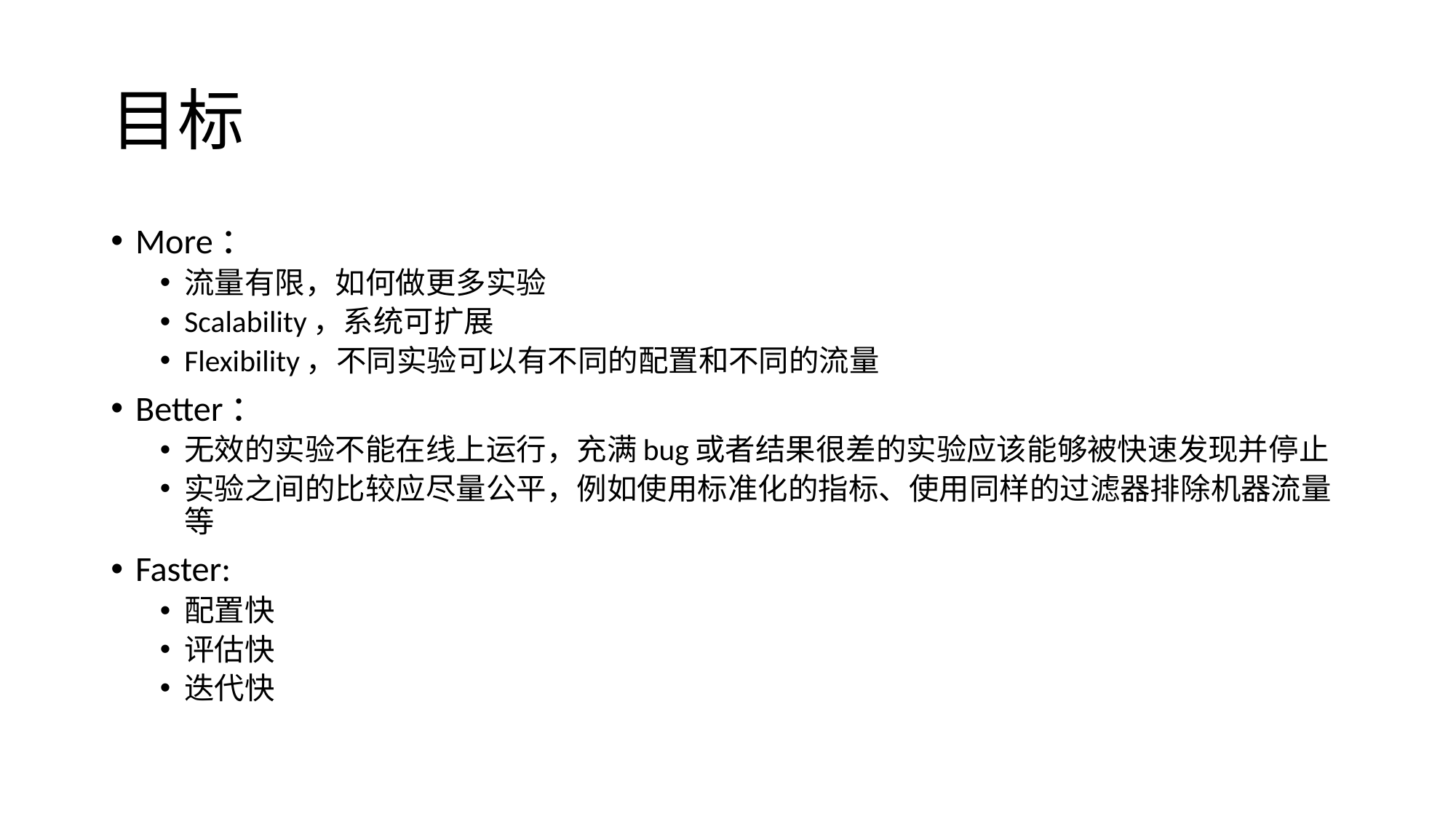

# 目标
More：
流量有限，如何做更多实验
Scalability，系统可扩展
Flexibility，不同实验可以有不同的配置和不同的流量
Better：
无效的实验不能在线上运行，充满bug或者结果很差的实验应该能够被快速发现并停止
实验之间的比较应尽量公平，例如使用标准化的指标、使用同样的过滤器排除机器流量等
Faster:
配置快
评估快
迭代快